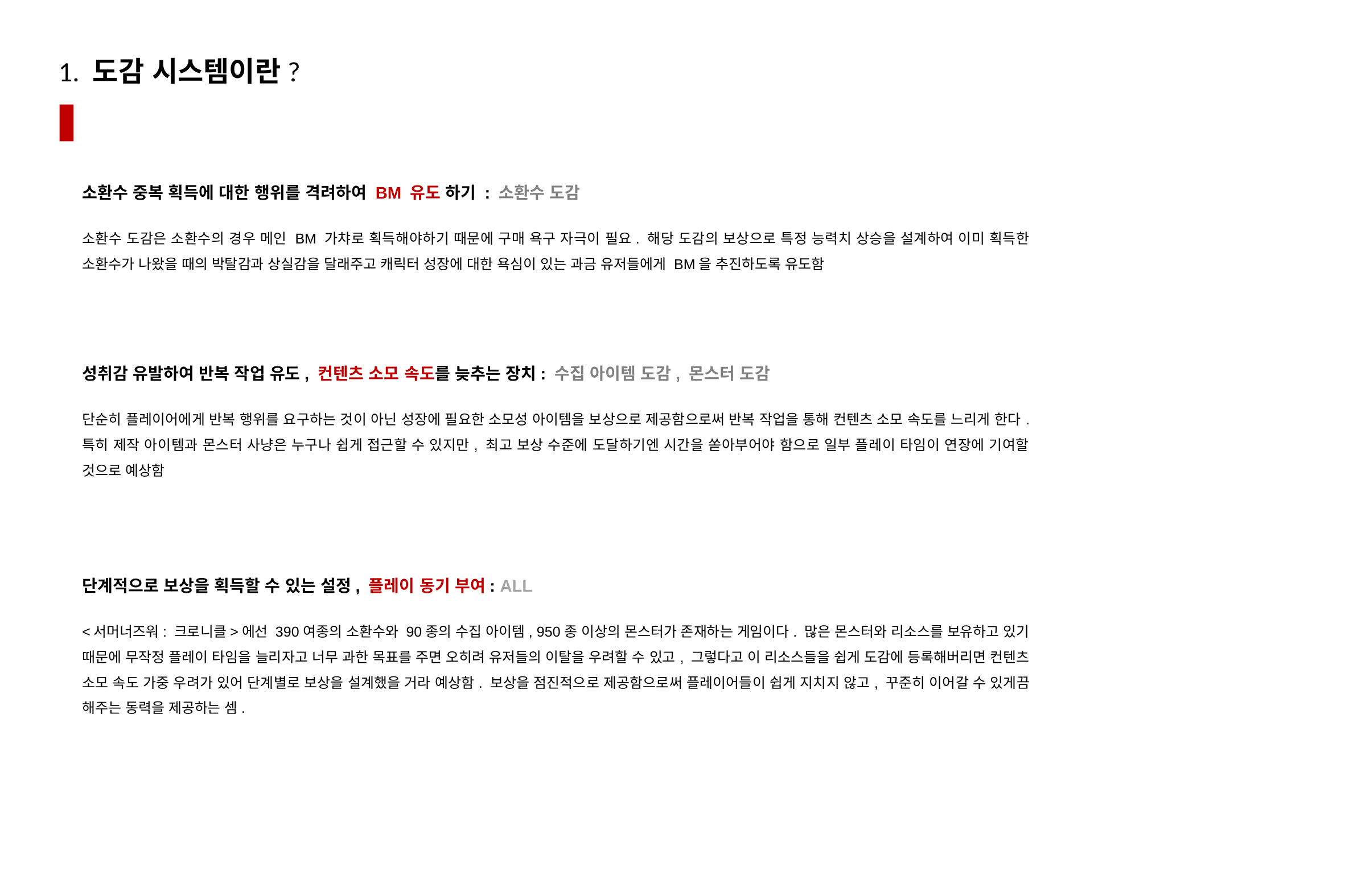

# 1. 도감 시스템이란?

소환수 중복 획득에 대한 행위를 격려하여 BM 유도 하기 : 소환수 도감
소환수 도감은 소환수의 경우 메인 BM 가챠로 획득해야하기 때문에 구매 욕구 자극이 필요. 해당 도감의 보상으로 특정 능력치 상승을 설계하여 이미 획득한 소환수가 나왔을 때의 박탈감과 상실감을 달래주고 캐릭터 성장에 대한 욕심이 있는 과금 유저들에게 BM을 추진하도록 유도함

성취감 유발하여 반복 작업 유도, 컨텐츠 소모 속도를 늦추는 장치: 수집 아이템 도감, 몬스터 도감
단순히 플레이어에게 반복 행위를 요구하는 것이 아닌 성장에 필요한 소모성 아이템을 보상으로 제공함으로써 반복 작업을 통해 컨텐츠 소모 속도를 느리게 한다. 특히 제작 아이템과 몬스터 사냥은 누구나 쉽게 접근할 수 있지만, 최고 보상 수준에 도달하기엔 시간을 쏟아부어야 함으로 일부 플레이 타임이 연장에 기여할 것으로 예상함

단계적으로 보상을 획득할 수 있는 설정, 플레이 동기 부여: ALL
<서머너즈워: 크로니클>에선 390여종의 소환수와 90종의 수집 아이템, 950종 이상의 몬스터가 존재하는 게임이다. 많은 몬스터와 리소스를 보유하고 있기 때문에 무작정 플레이 타임을 늘리자고 너무 과한 목표를 주면 오히려 유저들의 이탈을 우려할 수 있고, 그렇다고 이 리소스들을 쉽게 도감에 등록해버리면 컨텐츠 소모 속도 가중 우려가 있어 단계별로 보상을 설계했을 거라 예상함. 보상을 점진적으로 제공함으로써 플레이어들이 쉽게 지치지 않고, 꾸준히 이어갈 수 있게끔 해주는 동력을 제공하는 셈.